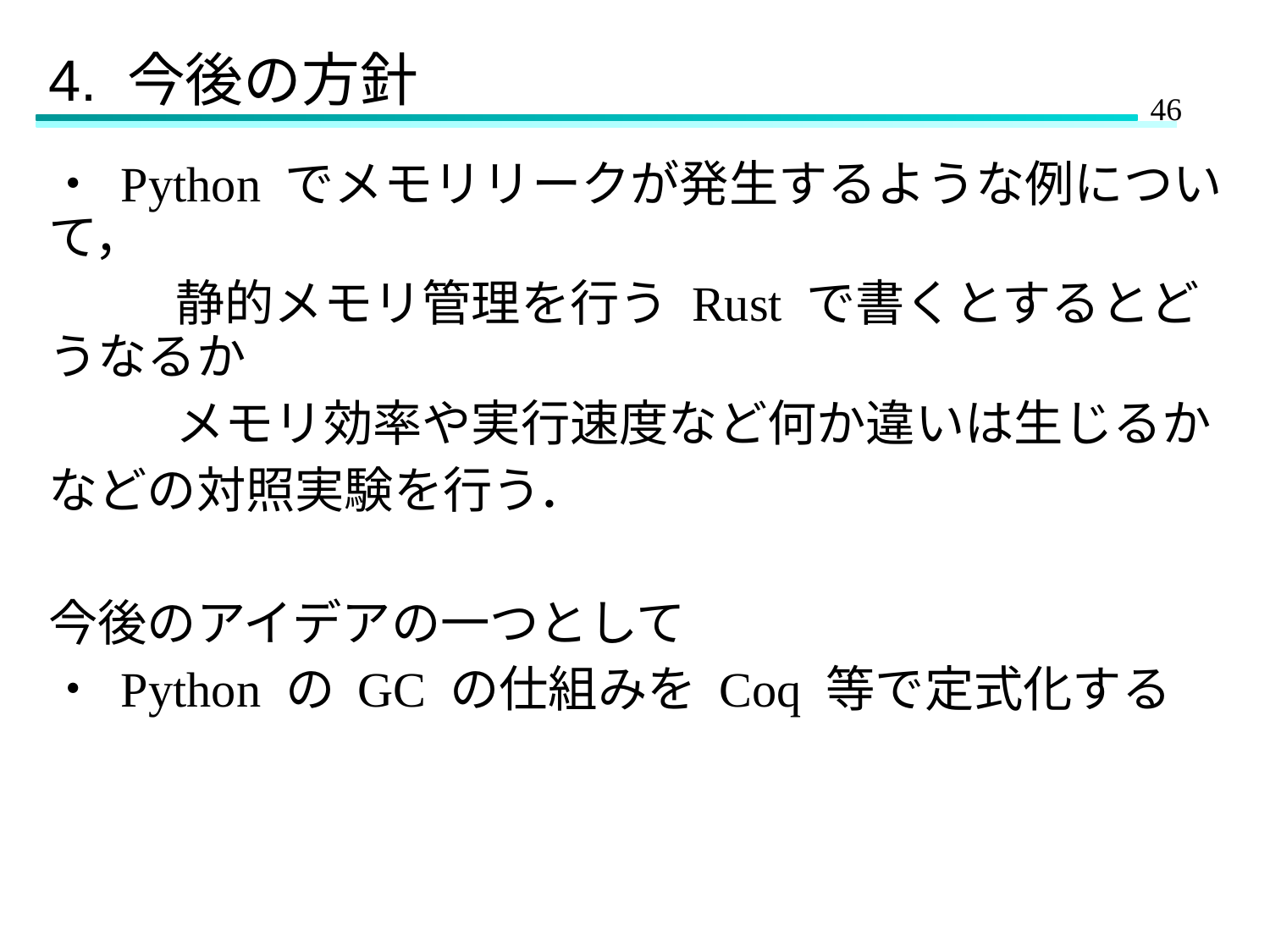

# 4. 今後の方針
・ Python でメモリリークが発生するような例について，
	静的メモリ管理を行う Rust で書くとするとどうなるか
	メモリ効率や実行速度など何か違いは生じるか
などの対照実験を行う．

今後のアイデアの一つとして
・ Python の GC の仕組みを Coq 等で定式化する